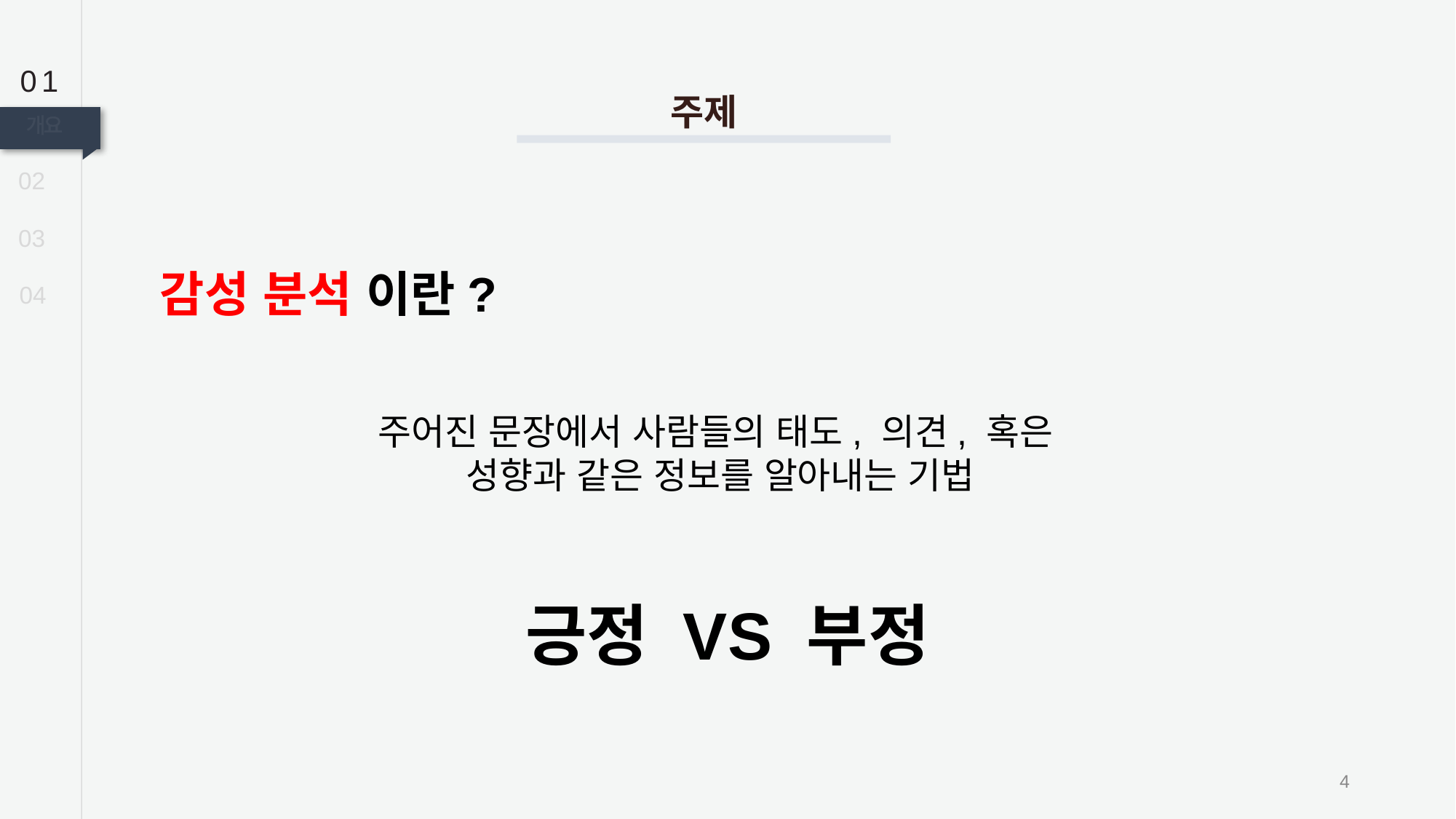

01
주제

개요

02
03
감성 분석 이란?
04

주어진 문장에서 사람들의 태도, 의견, 혹은
성향과 같은 정보를 알아내는 기법

긍정 VS 부정
4